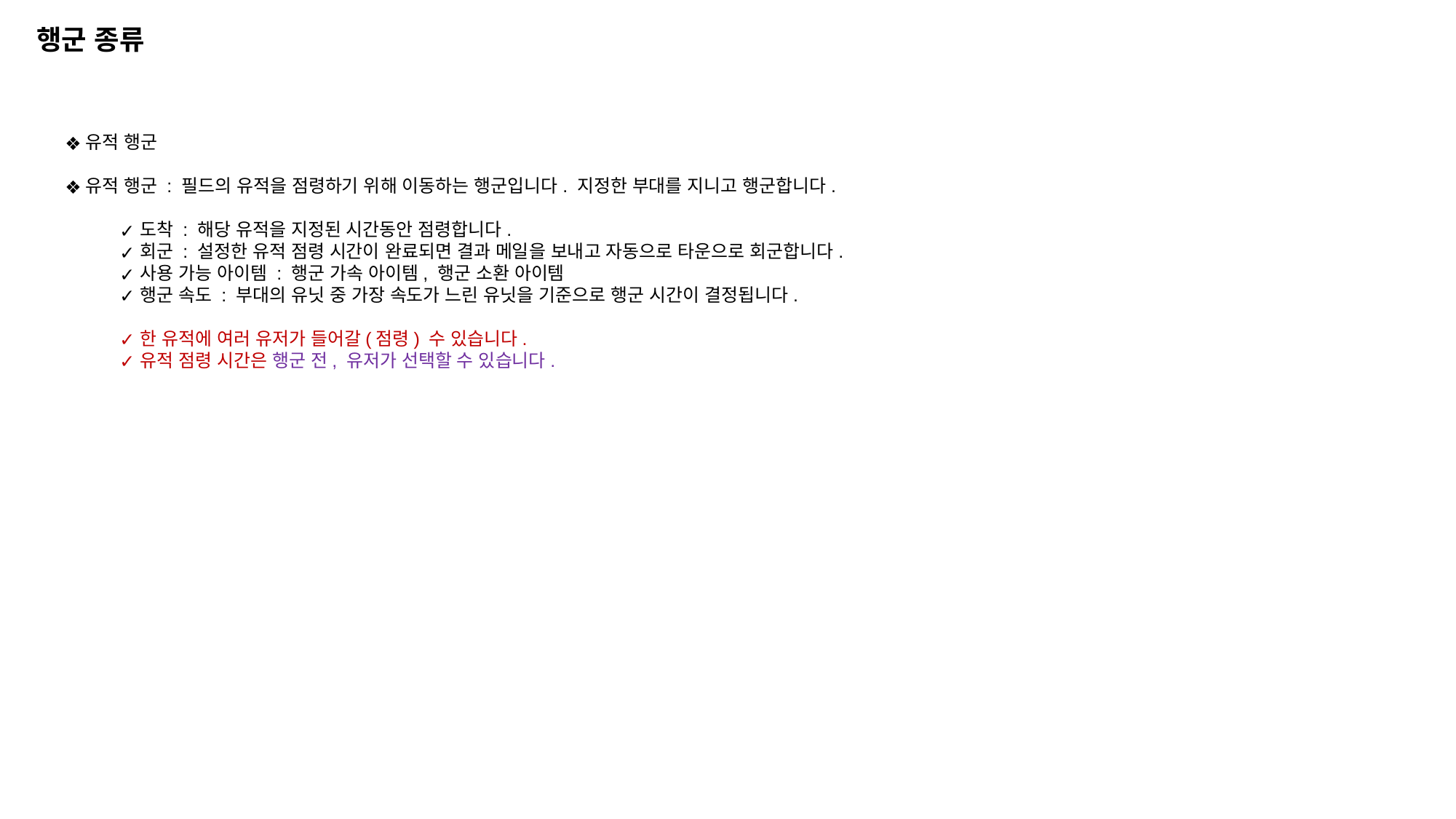

행군 종류
유적 행군

유적 행군 : 필드의 유적을 점령하기 위해 이동하는 행군입니다. 지정한 부대를 지니고 행군합니다.

도착 : 해당 유적을 지정된 시간동안 점령합니다.
회군 : 설정한 유적 점령 시간이 완료되면 결과 메일을 보내고 자동으로 타운으로 회군합니다.
사용 가능 아이템 : 행군 가속 아이템, 행군 소환 아이템
행군 속도 : 부대의 유닛 중 가장 속도가 느린 유닛을 기준으로 행군 시간이 결정됩니다.

한 유적에 여러 유저가 들어갈(점령) 수 있습니다.
유적 점령 시간은 행군 전, 유저가 선택할 수 있습니다.